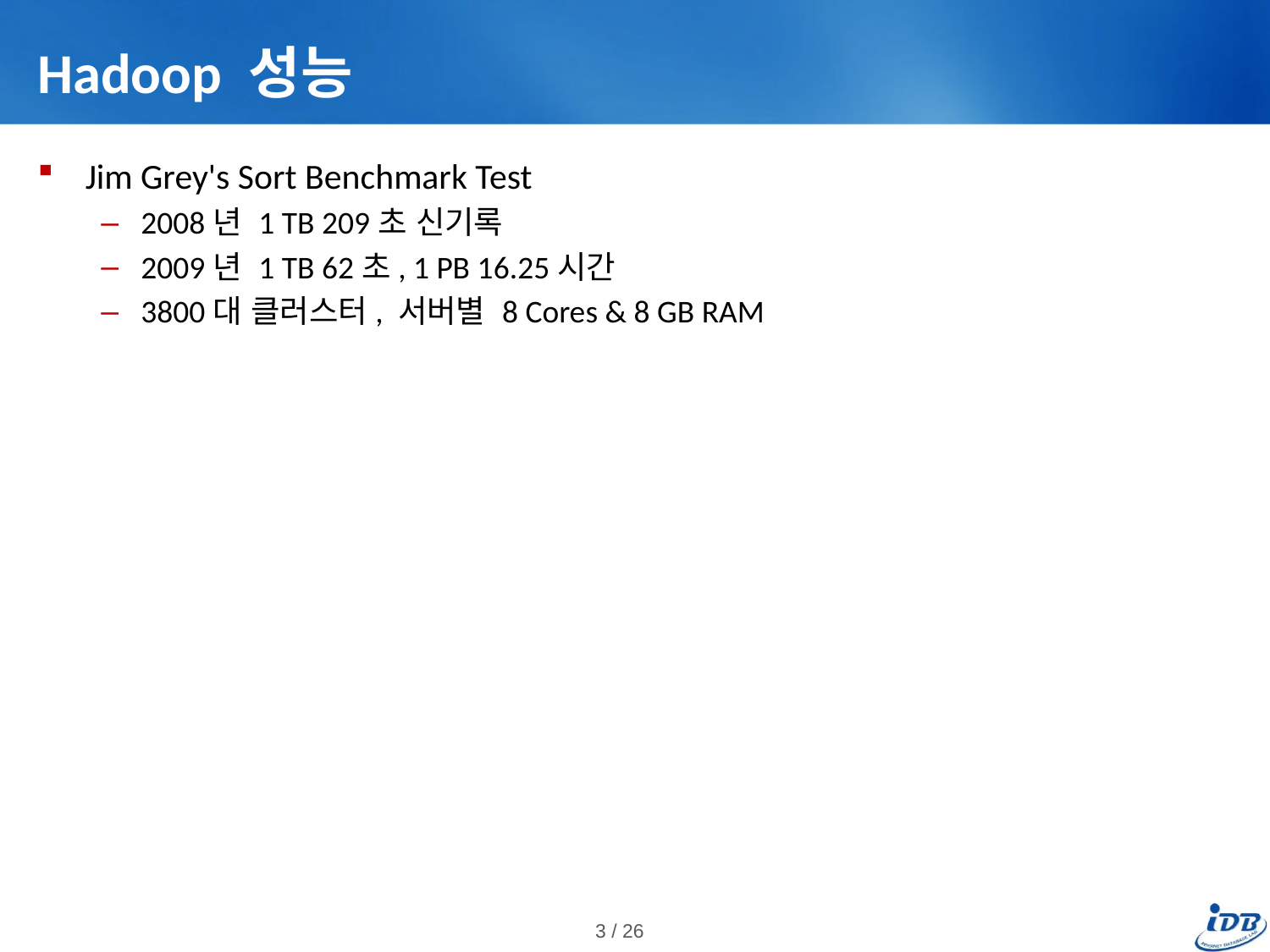

# Hadoop 성능
Jim Grey's Sort Benchmark Test
2008년 1 TB 209초 신기록
2009년 1 TB 62초, 1 PB 16.25시간
3800대 클러스터, 서버별 8 Cores & 8 GB RAM